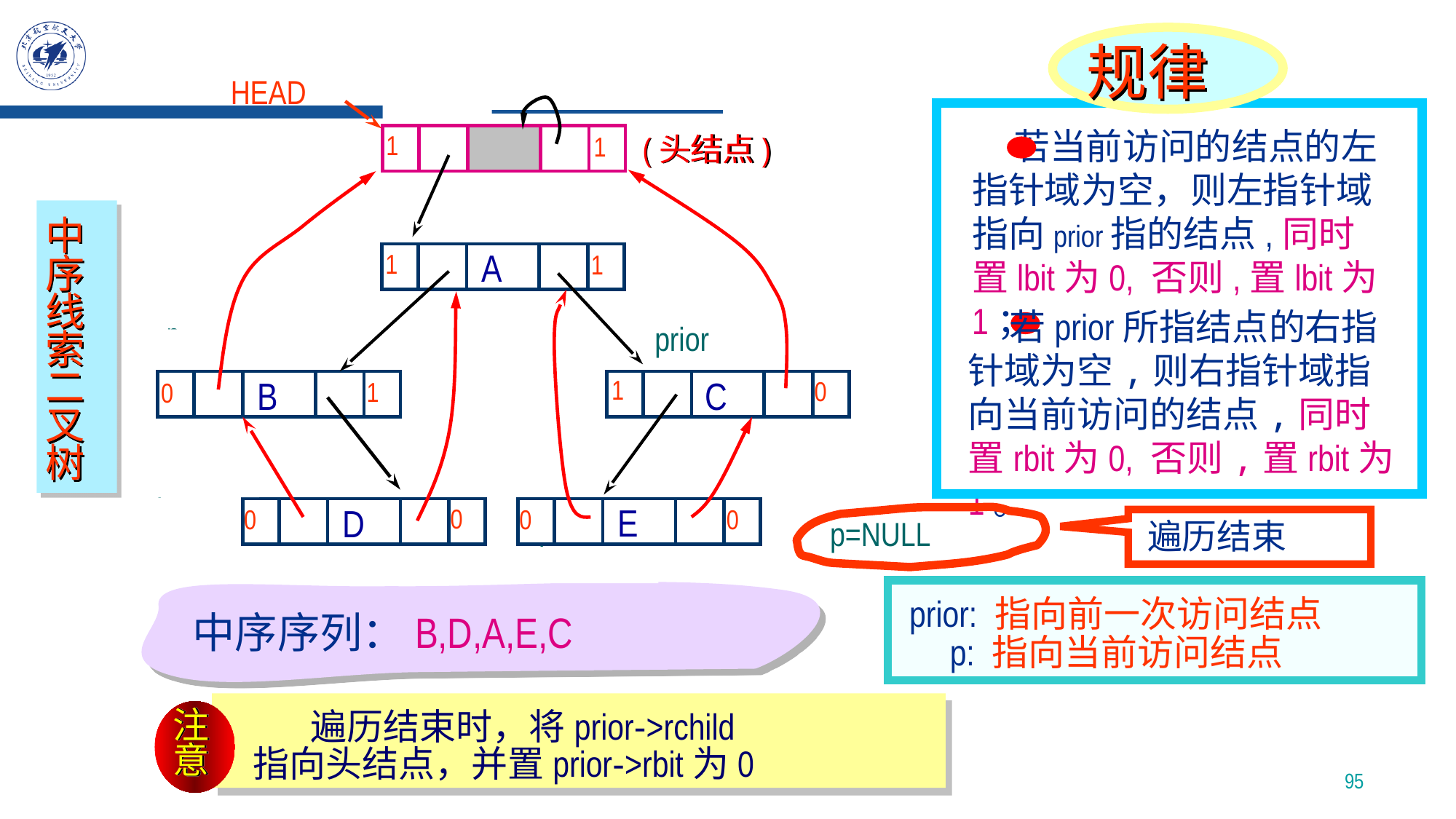

规律

    若当前访问的结点的左指针域为空，则左指针域指向prior指的结点,同时置lbit为0, 否则,置lbit为1；

    若prior所指结点的右指针域为空,则右指针域指向当前访问的结点,同时置rbit为0, 否则,置rbit为1。

HEAD

prior

1
(头结点)
1

T

A

B
C

E
D

中序序列：B,D,A,E,C

p
p

prior

p

中
序
线
索
二
叉
树

prior

p
1
1

p

prior

prior

p=NULL

p

prior

p
1
0
1
0

0
0
0
0

遍历结束

prior: 指向前一次访问结点
p: 指向当前访问结点

      遍历结束时，将prior->rchild
指向头结点，并置prior->rbit为0
注
意
95